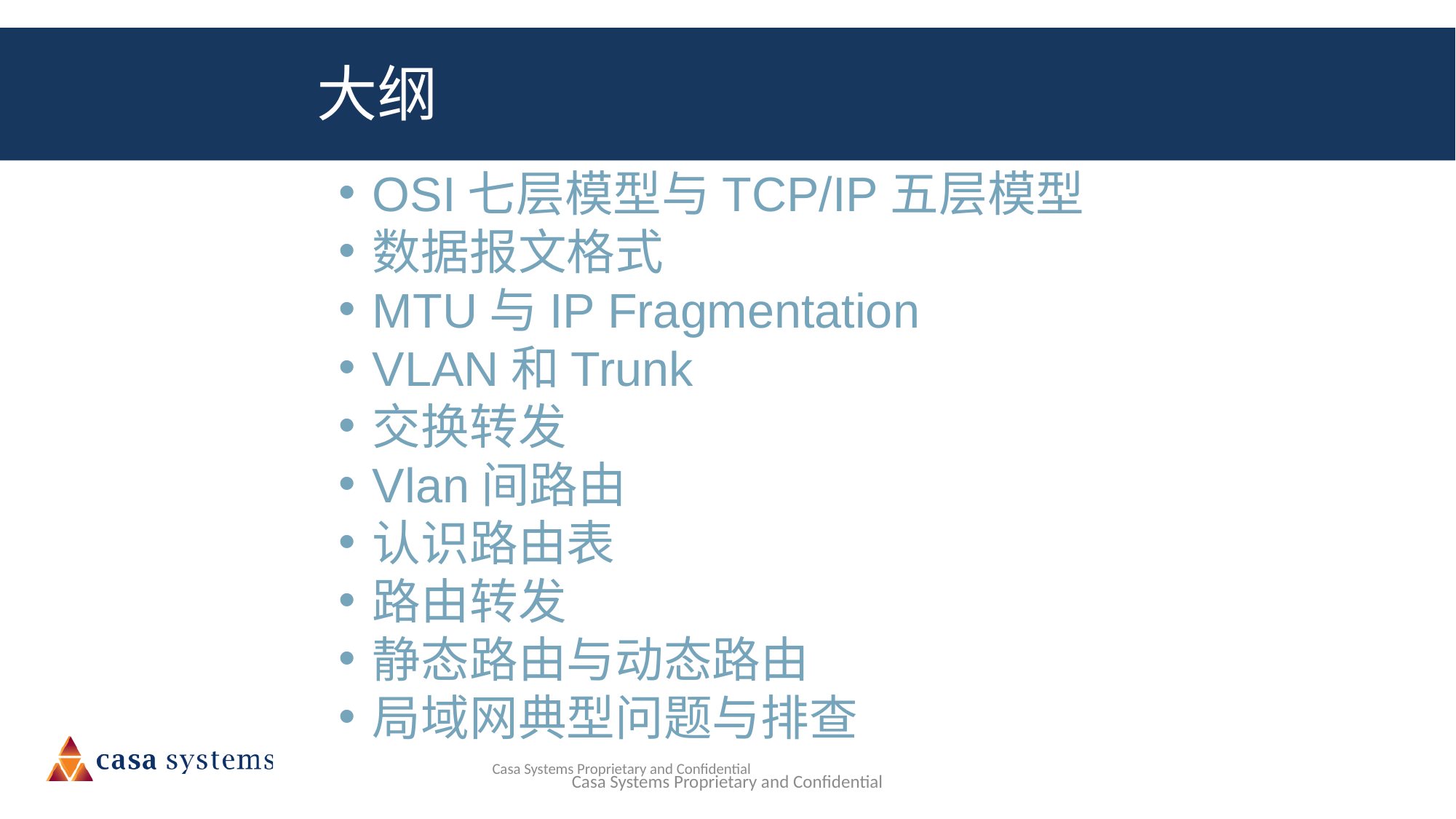

Casa Systems Proprietary and Confidential
2
# 大纲
OSI七层模型与TCP/IP五层模型
数据报文格式
MTU与IP Fragmentation
VLAN和Trunk
交换转发
Vlan间路由
认识路由表
路由转发
静态路由与动态路由
局域网典型问题与排查

Casa Systems Proprietary and Confidential